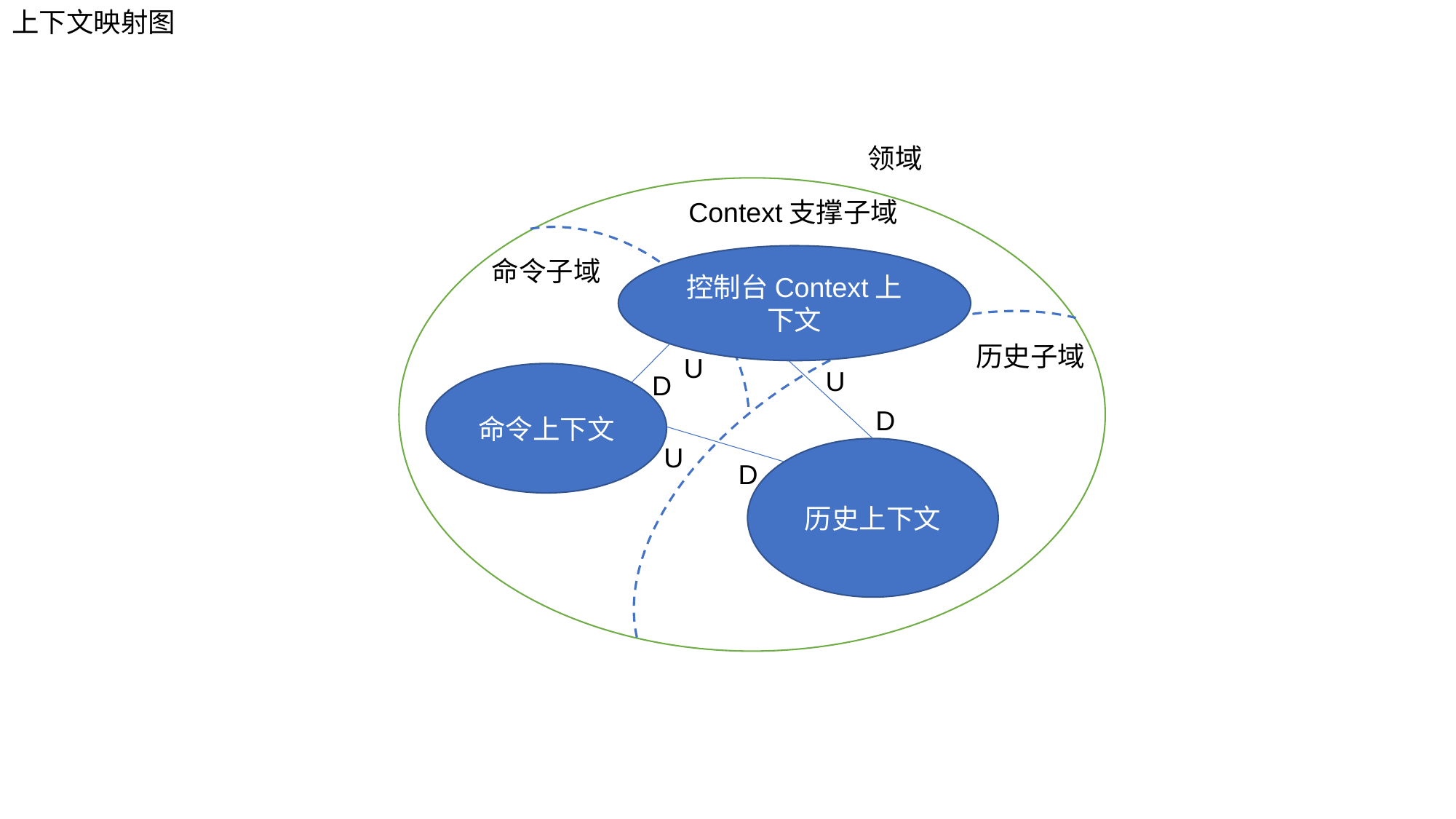

上下文映射图
领域

Context支撑子域

控制台Context上下文
命令子域
历史子域

U
U
D
命令上下文
D
U
历史上下文
D